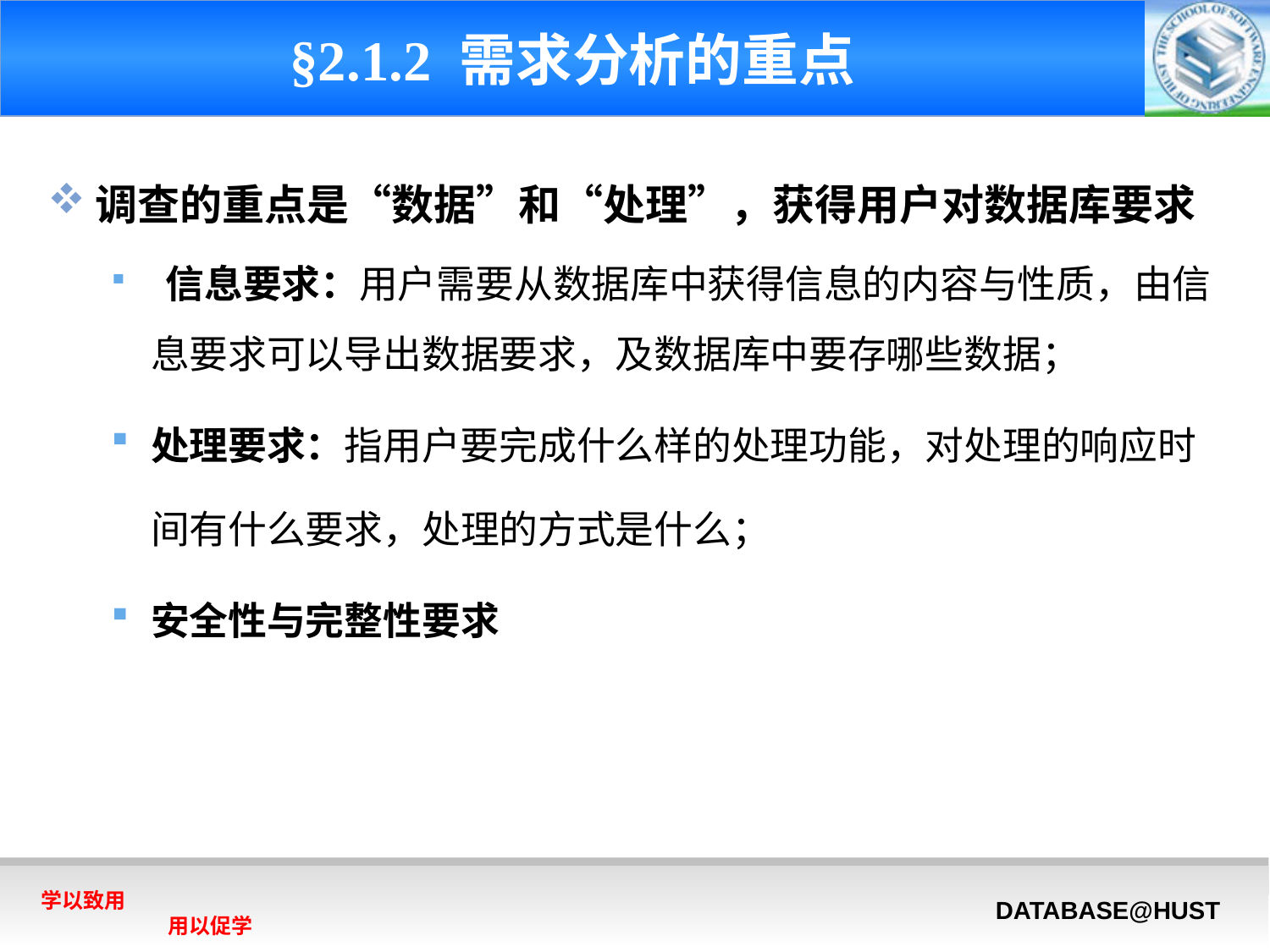

# §2.1.2 需求分析的重点
调查的重点是“数据”和“处理”，获得用户对数据库要求
 信息要求：用户需要从数据库中获得信息的内容与性质，由信息要求可以导出数据要求，及数据库中要存哪些数据；
处理要求：指用户要完成什么样的处理功能，对处理的响应时间有什么要求，处理的方式是什么；
安全性与完整性要求